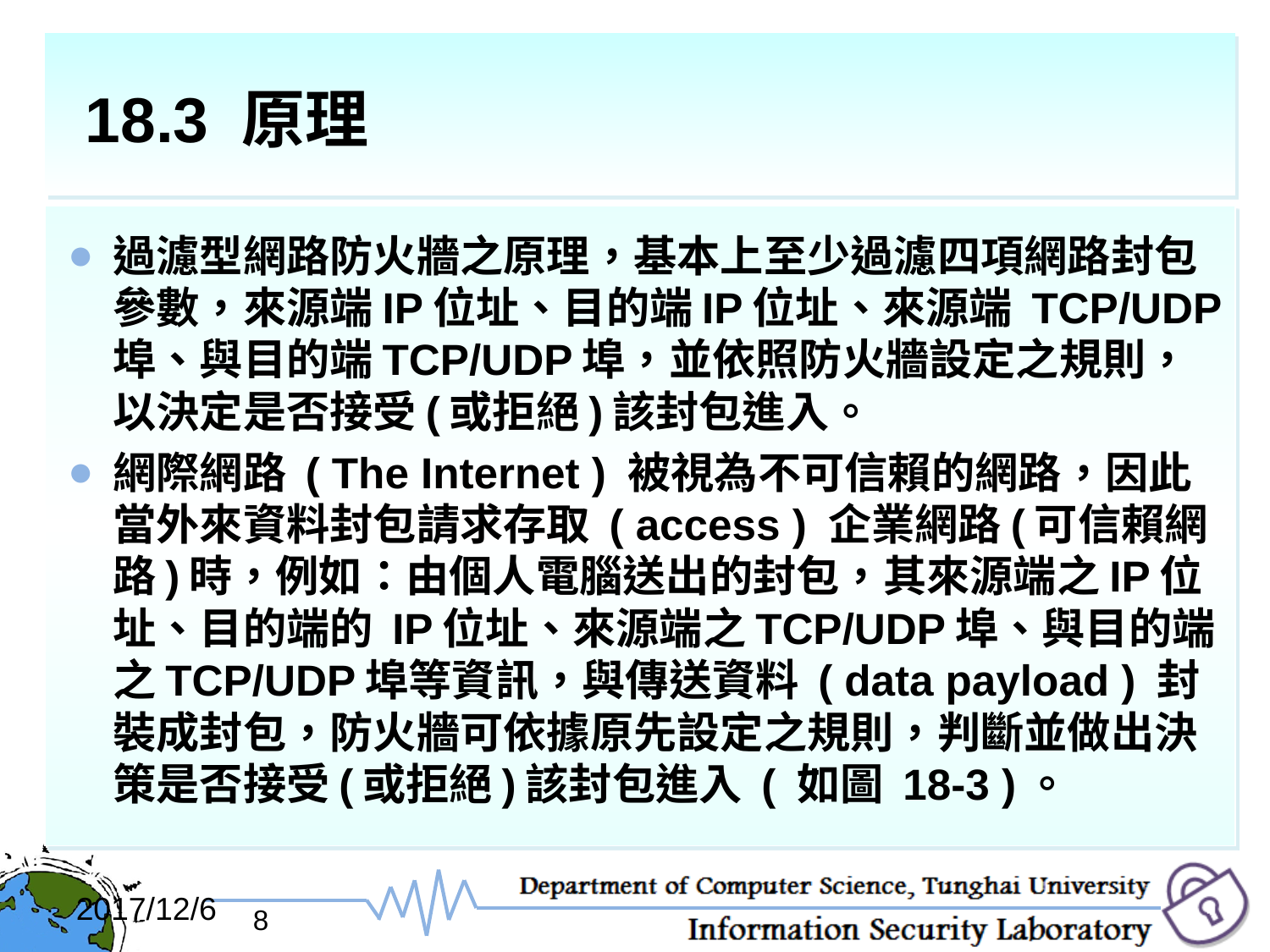

# 18.3 原理
過濾型網路防火牆之原理，基本上至少過濾四項網路封包參數，來源端IP位址、目的端IP位址、來源端 TCP/UDP埠、與目的端TCP/UDP埠，並依照防火牆設定之規則，以決定是否接受(或拒絕)該封包進入。
網際網路 ( The Internet ) 被視為不可信賴的網路，因此當外來資料封包請求存取 ( access ) 企業網路(可信賴網路)時，例如：由個人電腦送出的封包，其來源端之IP位址、目的端的 IP位址、來源端之TCP/UDP埠、與目的端之TCP/UDP埠等資訊，與傳送資料 ( data payload ) 封裝成封包，防火牆可依據原先設定之規則，判斷並做出決策是否接受(或拒絕)該封包進入 ( 如圖 18-3 )。
2017/12/6
8